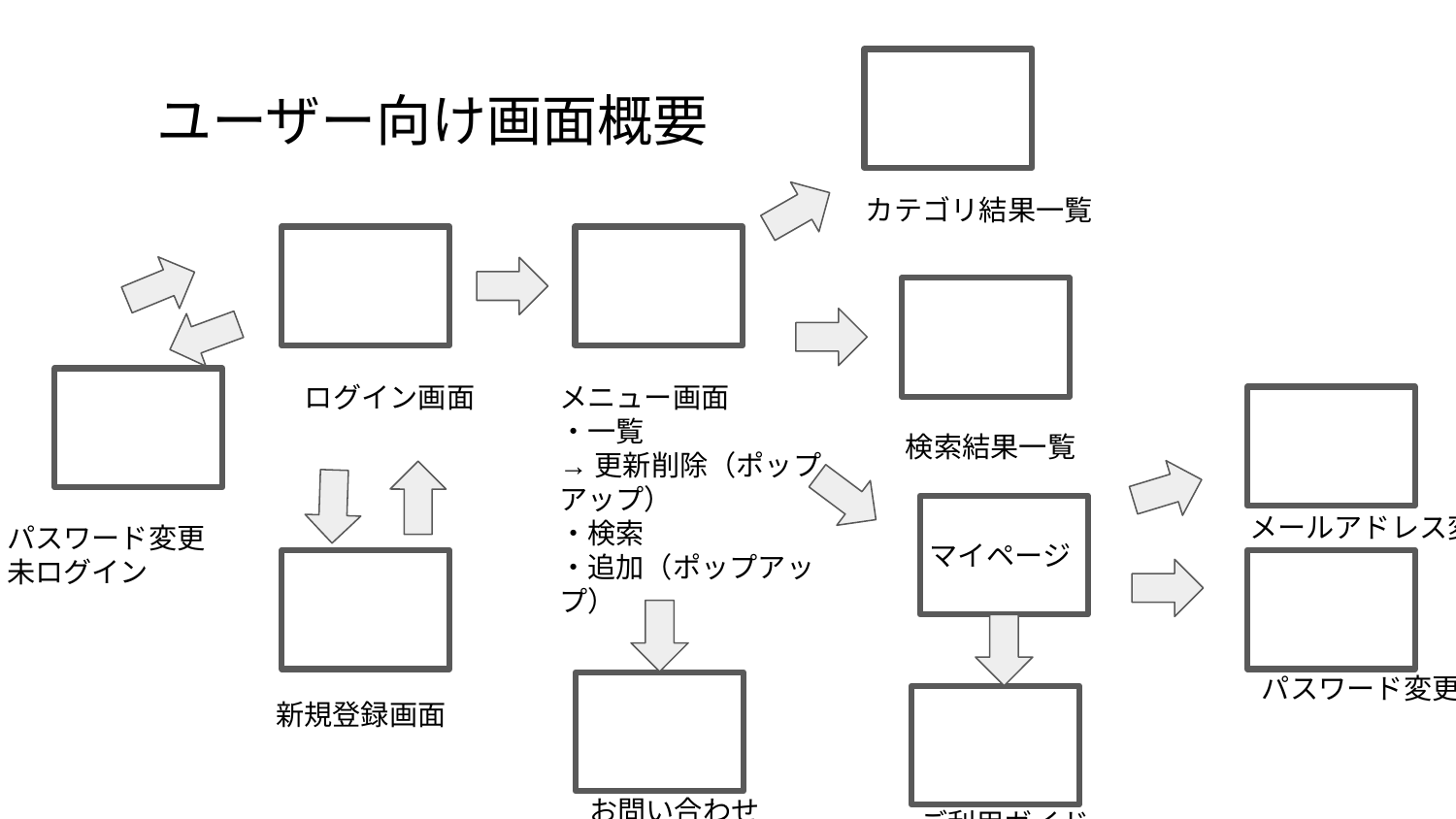

# ユーザー向け画面概要
カテゴリ結果一覧

ログイン画面

メニュー画面
・一覧
→更新削除（ポップアップ）
・検索
・追加（ポップアップ）

検索結果一覧

メールアドレス変更

パスワード変更
未ログイン
マイページ

パスワード変更

新規登録画面

お問い合わせ
ご利用ガイド